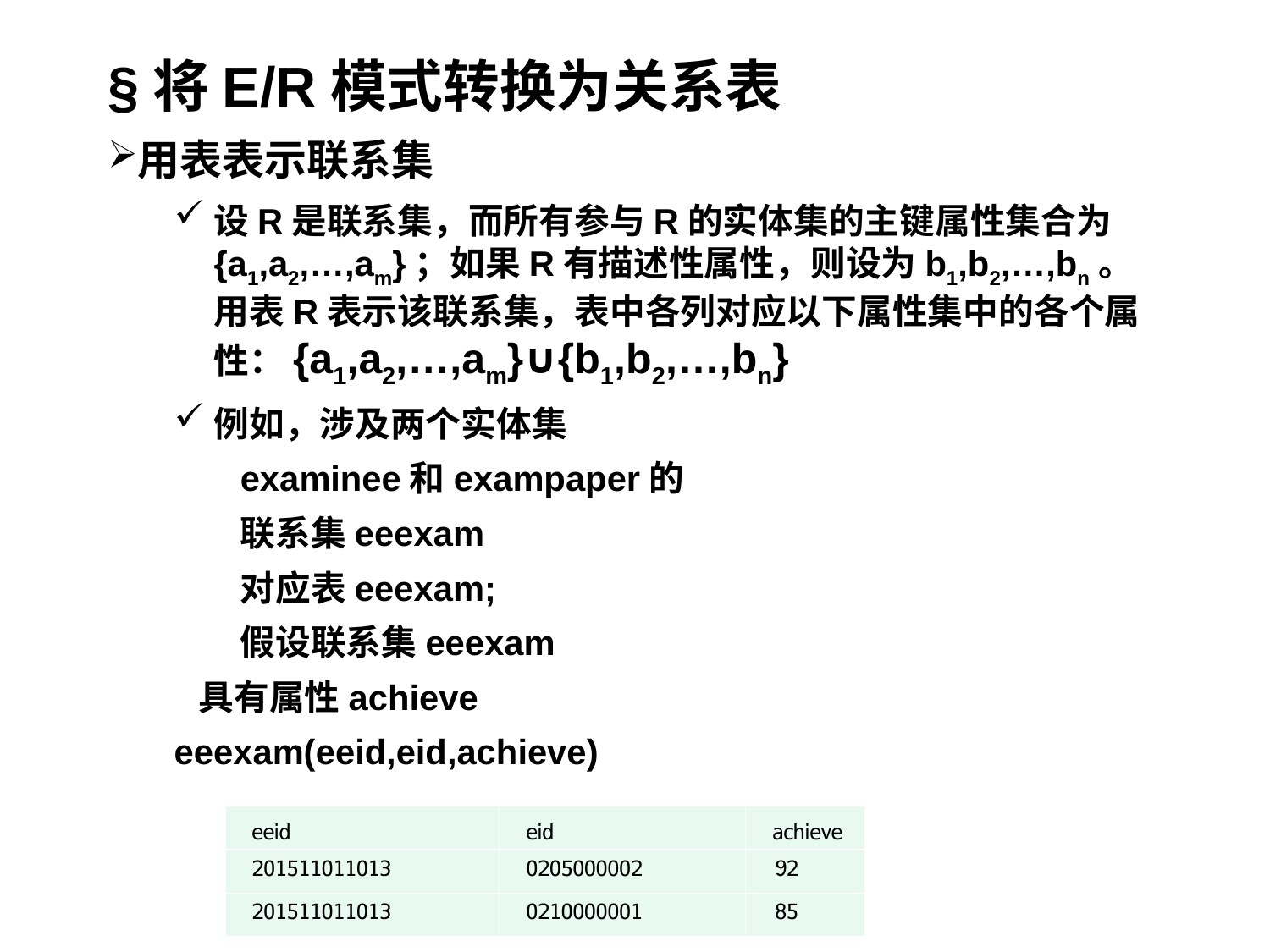

§将E/R模式转换为关系表
用表表示联系集
设R是联系集，而所有参与R的实体集的主键属性集合为{a1,a2,…,am}；如果R有描述性属性，则设为b1,b2,…,bn。用表R表示该联系集，表中各列对应以下属性集中的各个属性：{a1,a2,…,am}∪{b1,b2,…,bn}
例如，涉及两个实体集
examinee和exampaper的
联系集eeexam
对应表eeexam;
假设联系集eeexam
  具有属性achieve
eeexam(eeid,eid,achieve)
| eeid | eid | achieve |
| --- | --- | --- |
| 201511011013 | 0205000002 | 92 |
| 201511011013 | 0210000001 | 85 |